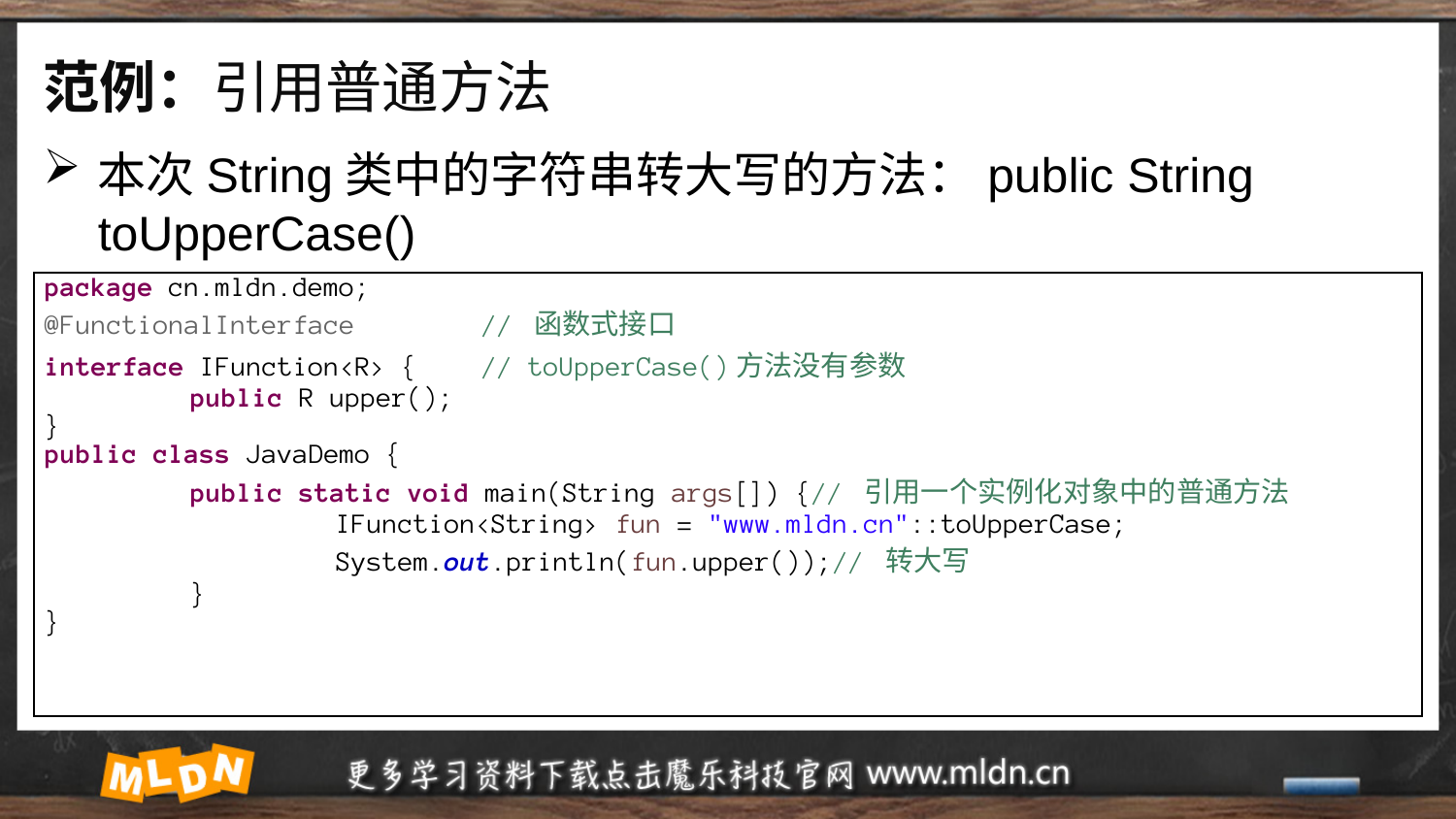

# 范例：引用普通方法
本次String类中的字符串转大写的方法：public String toUpperCase​()
| package cn.mldn.demo; @FunctionalInterface // 函数式接口 interface IFunction<R> { // toUpperCase()方法没有参数 public R upper(); } public class JavaDemo { public static void main(String args[]) {// 引用一个实例化对象中的普通方法 IFunction<String> fun = "www.mldn.cn"::toUpperCase; System.out.println(fun.upper());// 转大写 } } |
| --- |